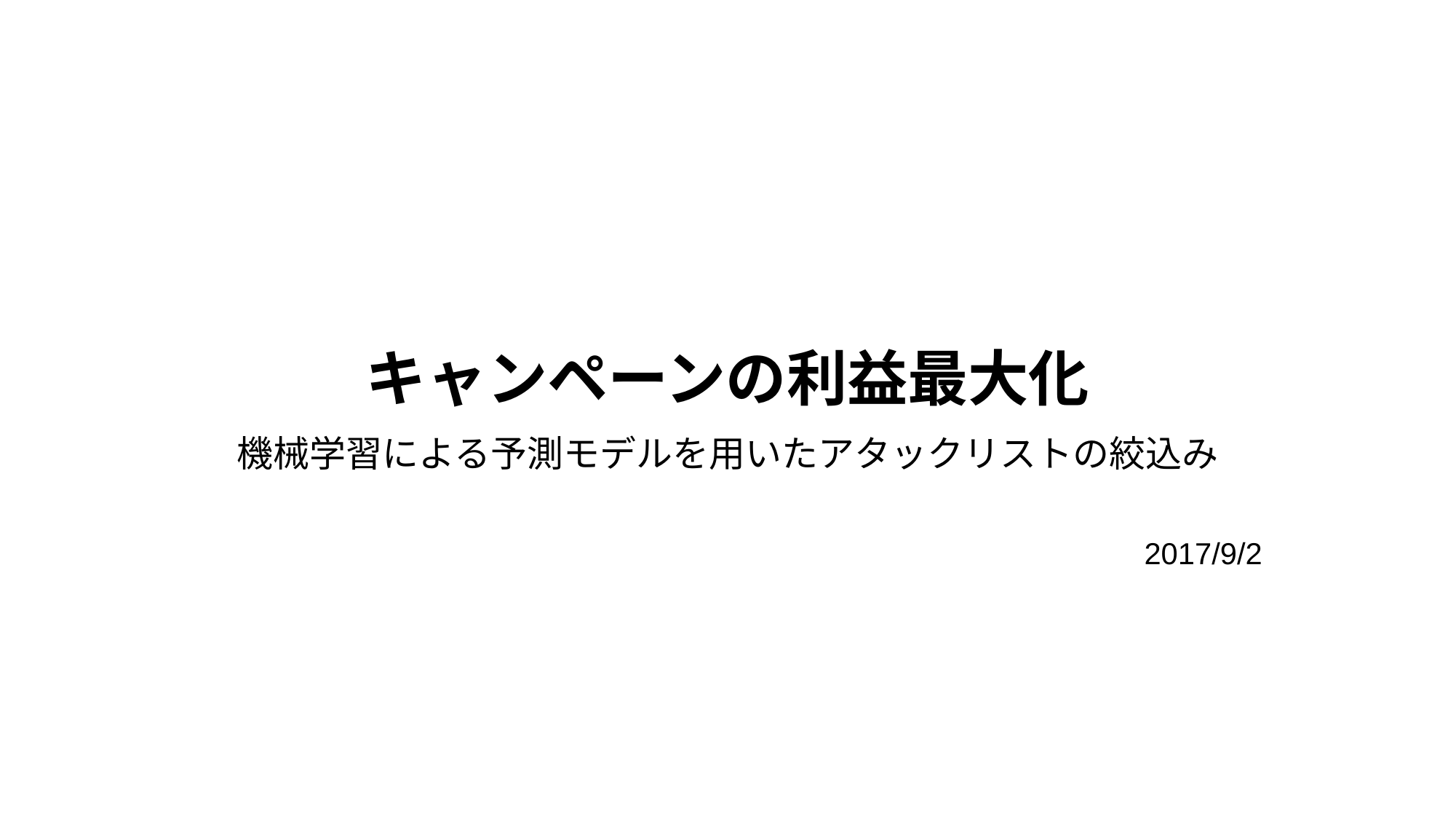

# キャンペーンの利益最大化
機械学習による予測モデルを用いたアタックリストの絞込み

2017/9/2